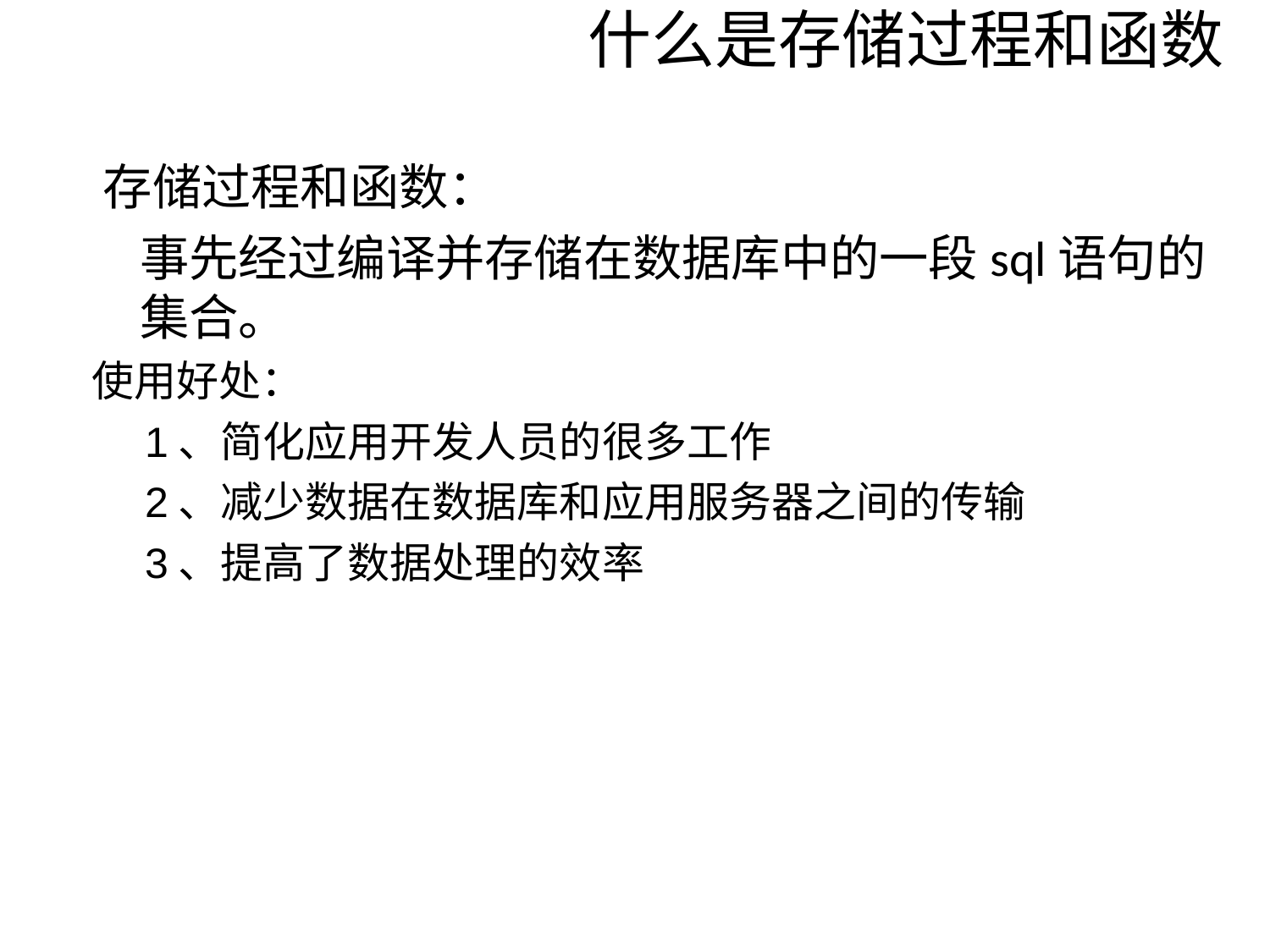

什么是存储过程和函数
存储过程和函数：
事先经过编译并存储在数据库中的一段sql语句的
集合。
使用好处：
1、简化应用开发人员的很多工作
2、减少数据在数据库和应用服务器之间的传输
3、提高了数据处理的效率